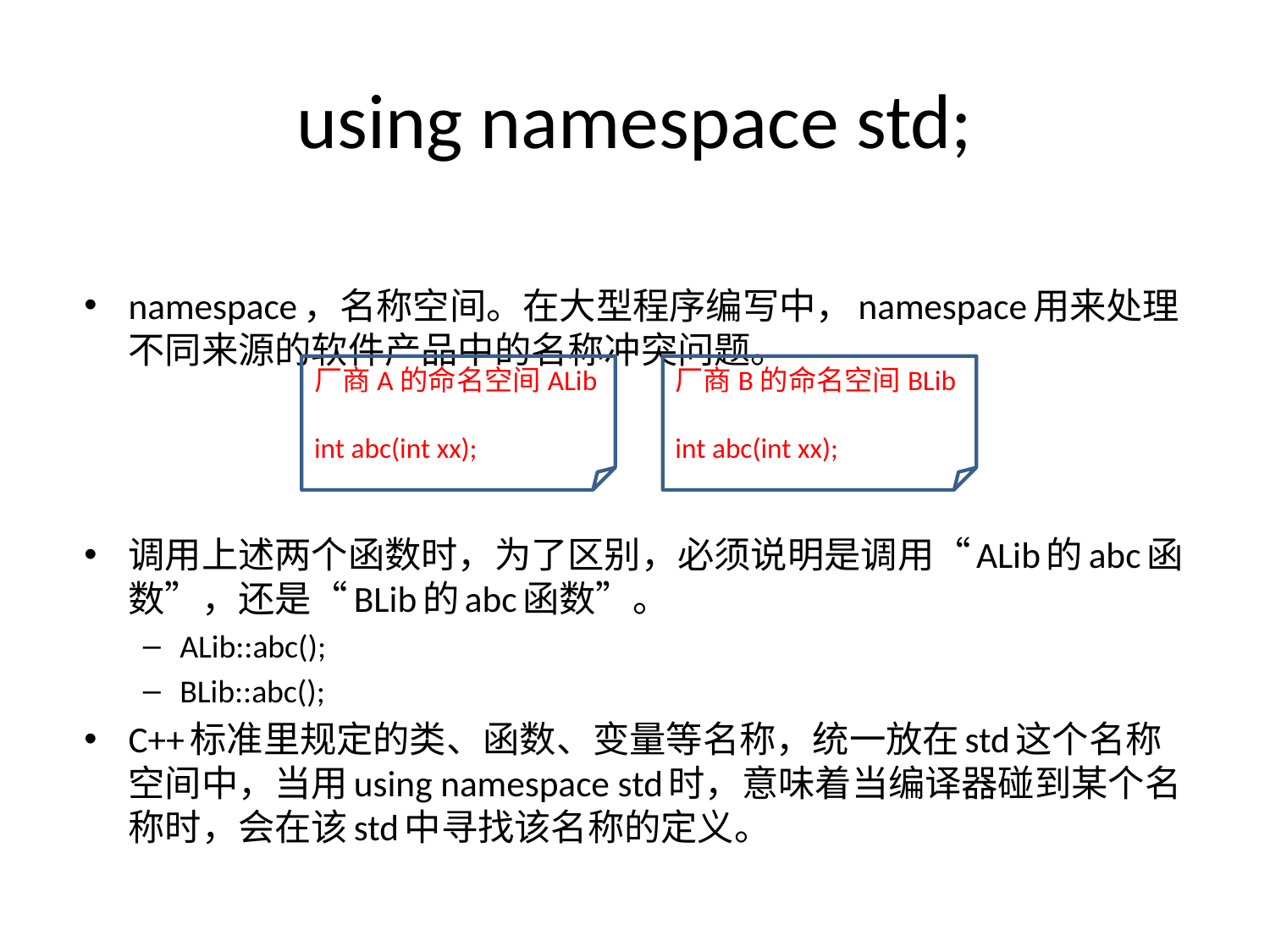

# using namespace std;
namespace，名称空间。在大型程序编写中，namespace用来处理不同来源的软件产品中的名称冲突问题。

调用上述两个函数时，为了区别，必须说明是调用“ALib的abc函数”，还是“BLib的abc函数”。
ALib::abc();
BLib::abc();
C++标准里规定的类、函数、变量等名称，统一放在std这个名称空间中，当用using namespace std时，意味着当编译器碰到某个名称时，会在该std中寻找该名称的定义。
厂商A的命名空间ALib

int abc(int xx);
厂商B的命名空间BLib

int abc(int xx);